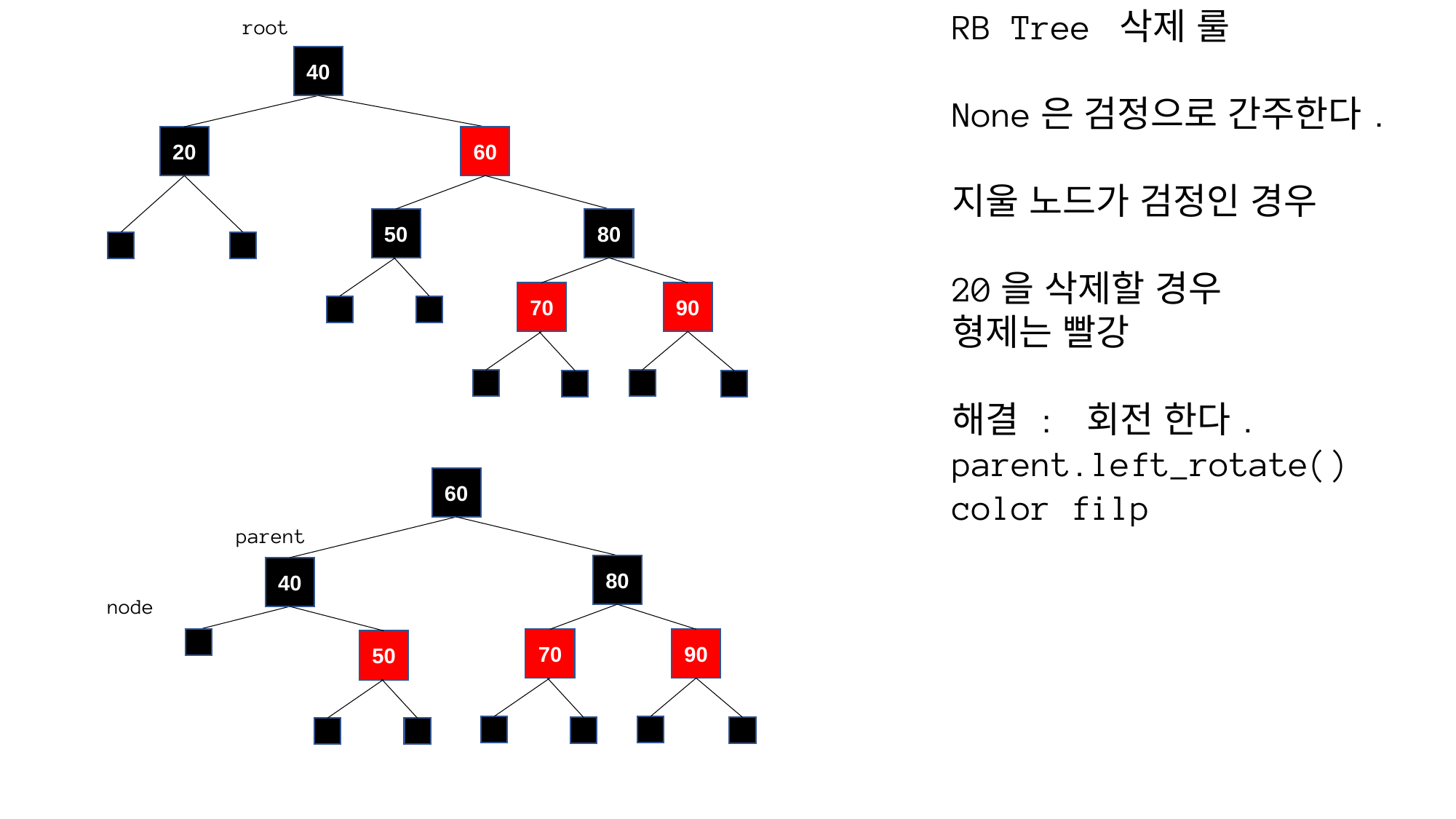

RB Tree 삭제 룰

None은 검정으로 간주한다.

지울 노드가 검정인 경우

20을 삭제할 경우
형제는 빨강

해결 : 회전 한다.
parent.left_rotate()
color filp
root
40
20
60
50
80

70
90

60
parent
80
40
node

70
90
50